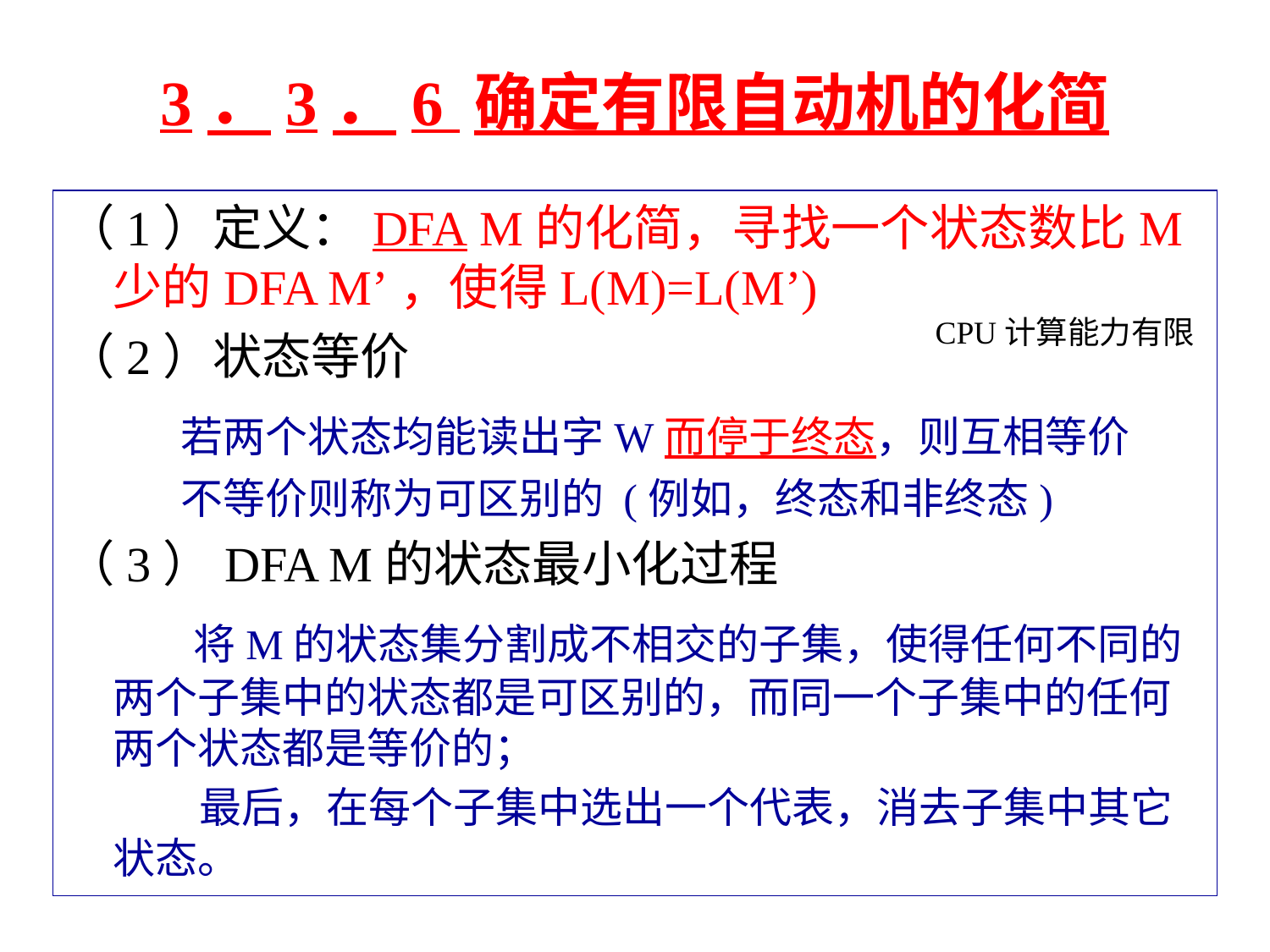

# 3．3．6 确定有限自动机的化简
（1）定义：DFA M的化简，寻找一个状态数比M少的DFA M’，使得L(M)=L(M’)
（2）状态等价
        若两个状态均能读出字W而停于终态，则互相等价
           不等价则称为可区别的 (例如，终态和非终态)
（3）DFA M的状态最小化过程
         将M的状态集分割成不相交的子集，使得任何不同的两个子集中的状态都是可区别的，而同一个子集中的任何两个状态都是等价的；
             最后，在每个子集中选出一个代表，消去子集中其它状态。
CPU计算能力有限